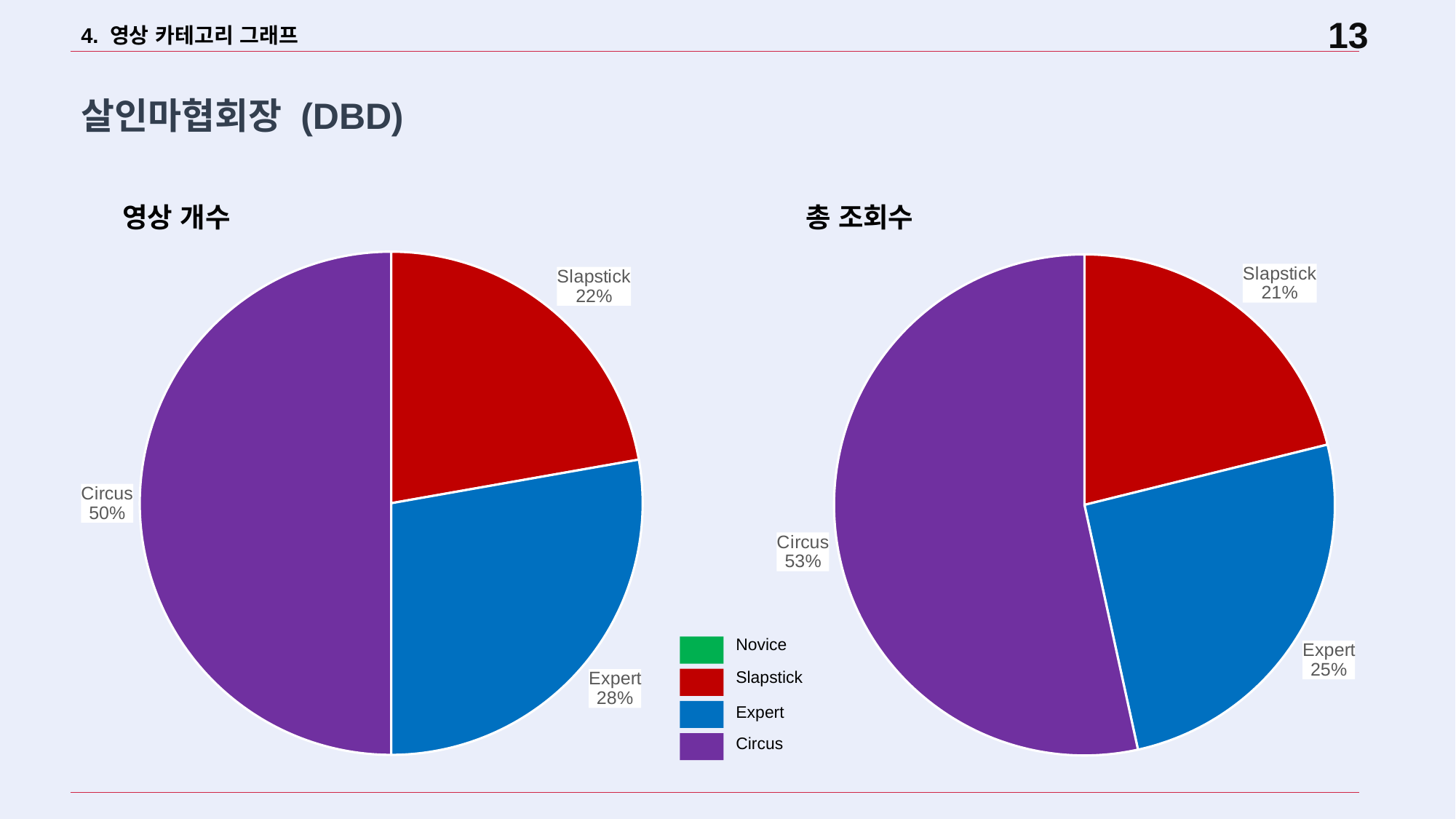

4. 영상 카테고리 그래프
살인마협회장 (DBD)
영상 개수
총 조회수

### Chart

| Category | 영상 개수 |
|---|---|
| Novice | 0.0 |
| Slapstick | 8.0 |
| Expert | 10.0 |
| Circus | 18.0 |

### Chart

| Category | 총 조회수 |
|---|---|
| Novice | 0.0 |
| Slapstick | 636504.0 |
| Expert | 766470.0 |
| Circus | 1609614.0 |
Novice

Slapstick

Expert

Circus